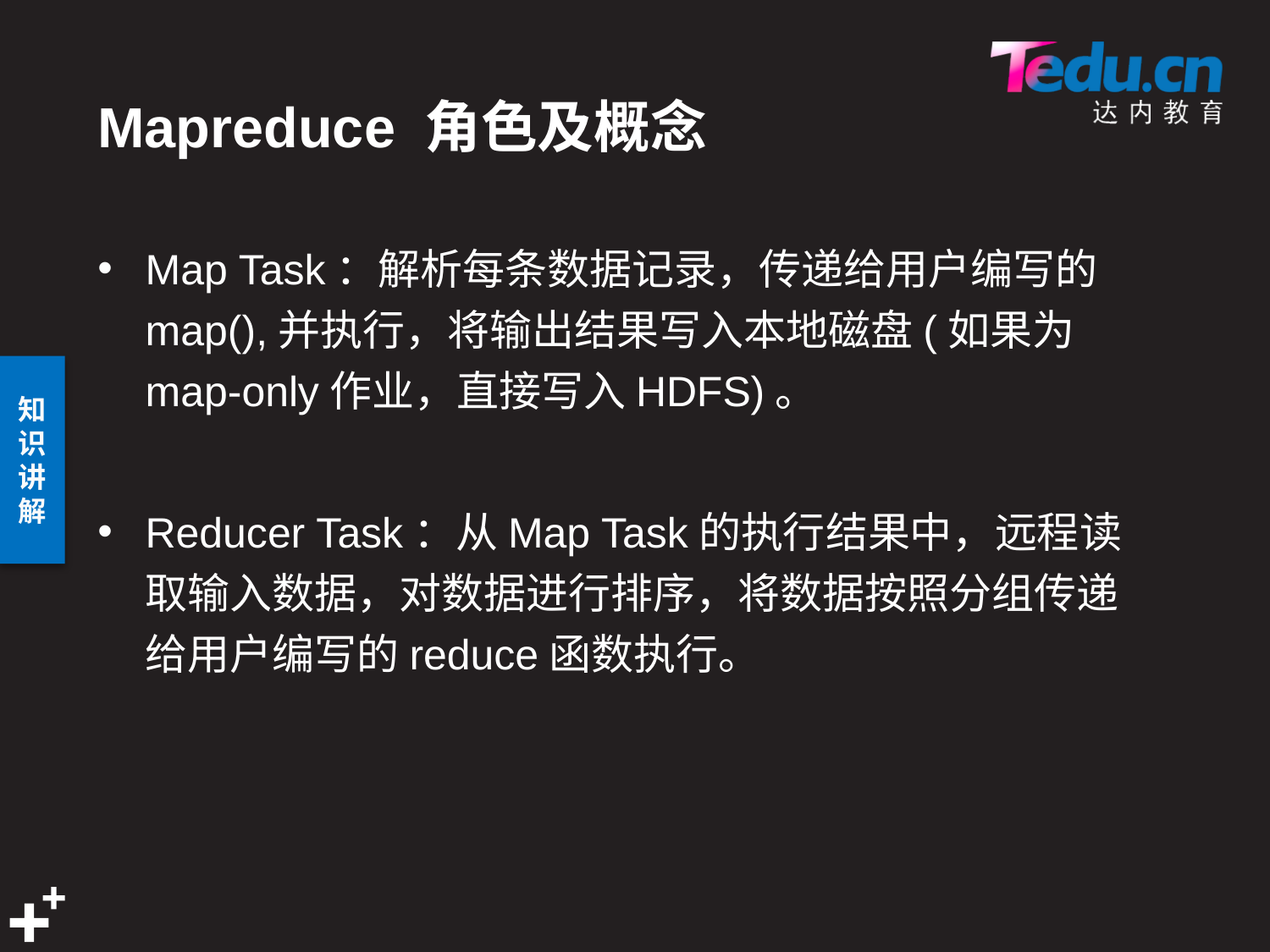

# Mapreduce 角色及概念
Map Task：解析每条数据记录，传递给用户编写的map(),并执行，将输出结果写入本地磁盘(如果为map-only作业，直接写入HDFS)。

Reducer Task：从Map Task的执行结果中，远程读取输入数据，对数据进行排序，将数据按照分组传递给用户编写的reduce函数执行。